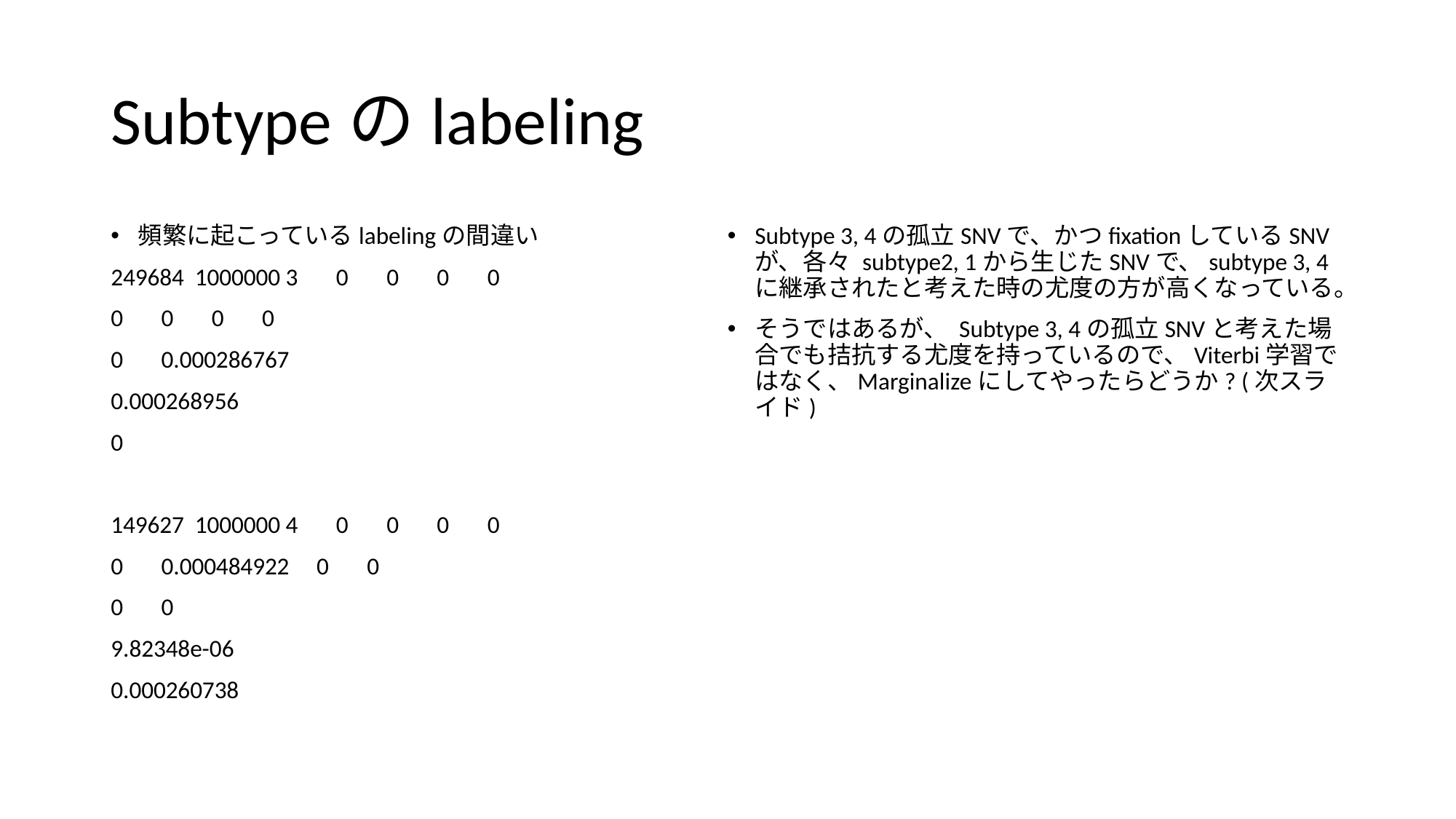

# Subtypeのlabeling
頻繁に起こっているlabelingの間違い
249684  1000000 3       0       0       0       0
0       0       0       0
0       0.000286767
0.000268956
0

149627  1000000 4       0       0       0       0
0       0.000484922     0       0
0       0
9.82348e-06
0.000260738
Subtype 3, 4の孤立SNVで、かつfixationしているSNVが、各々 subtype2, 1から生じたSNVで、subtype 3, 4に継承されたと考えた時の尤度の方が高くなっている。
そうではあるが、 Subtype 3, 4の孤立SNVと考えた場合でも拮抗する尤度を持っているので、Viterbi学習ではなく、Marginalizeにしてやったらどうか? (次スライド)